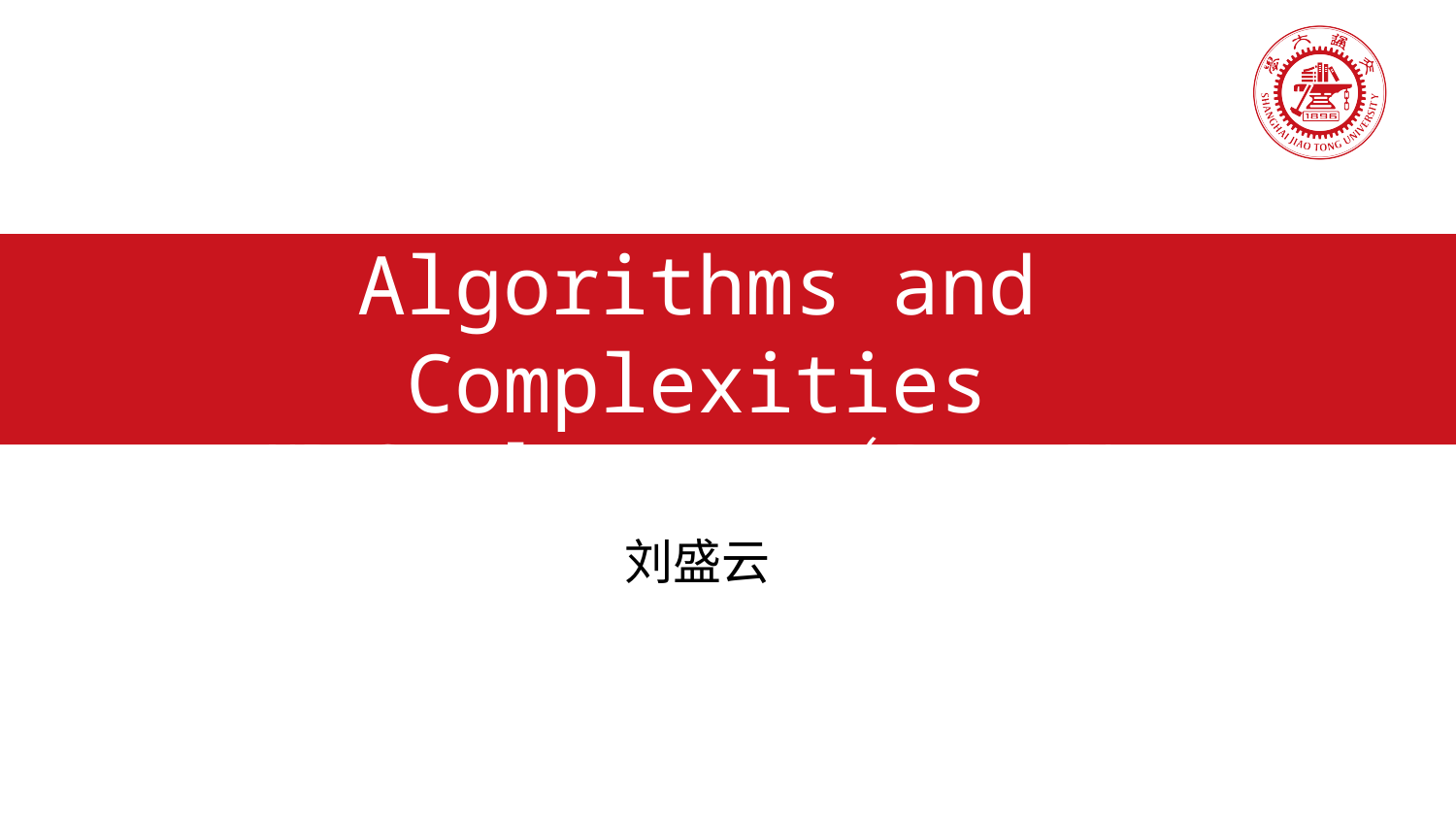

# Algorithms and Complexities NP-Completeness （Part I)
刘盛云